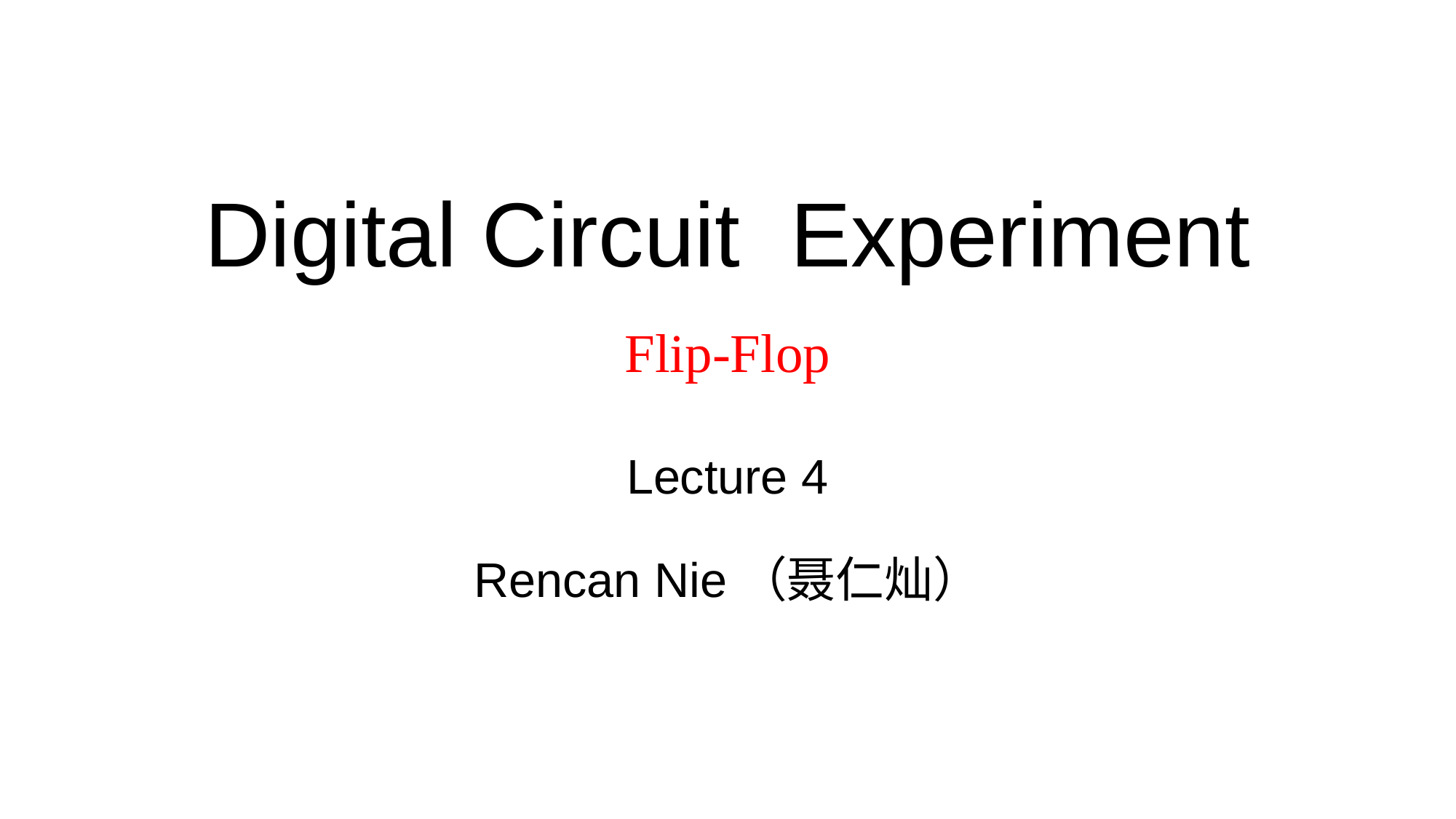

# Digital Circuit  Experiment Flip-Flop
Lecture 4
Rencan Nie（聂仁灿）